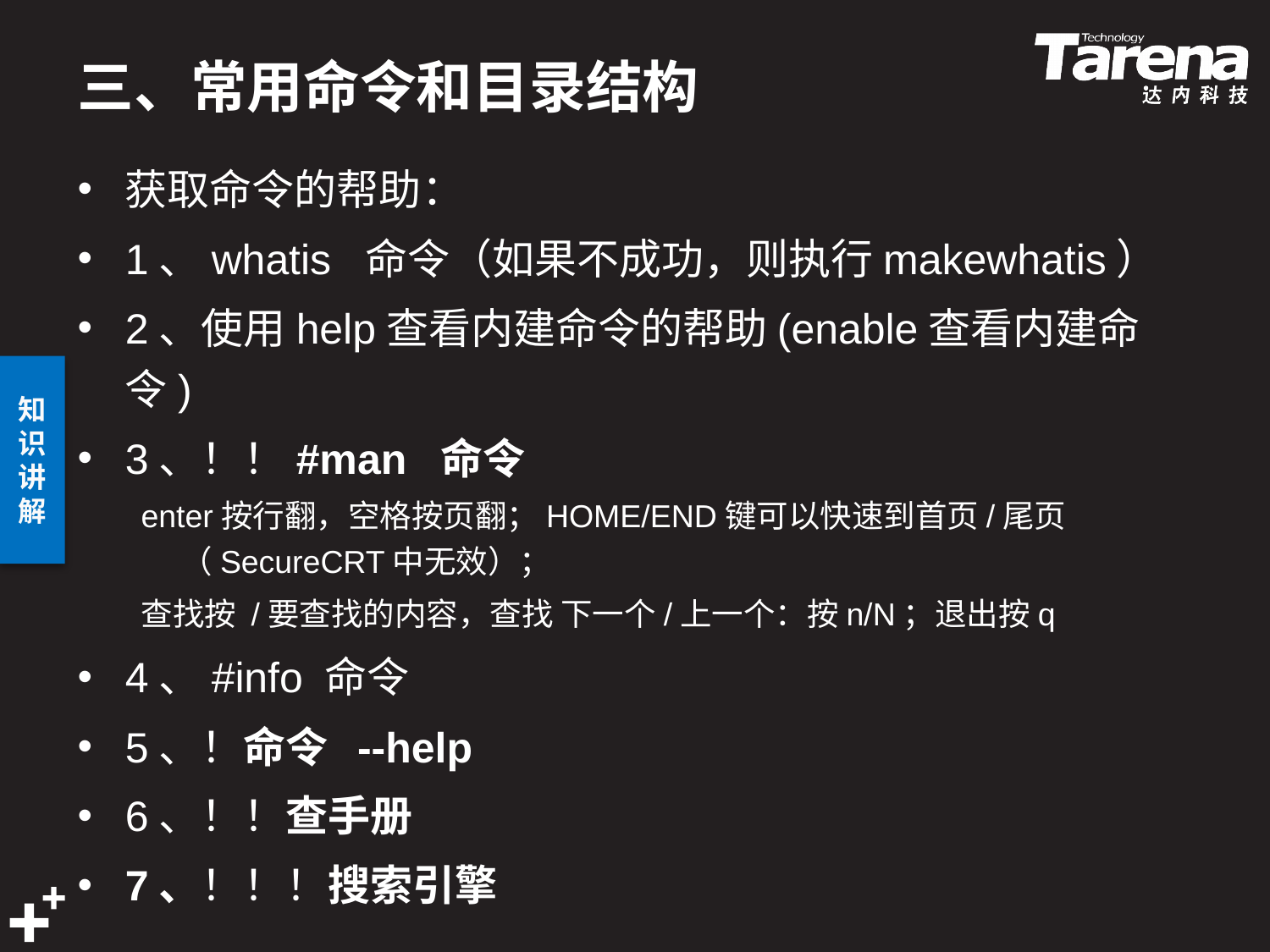

# 三、常用命令和目录结构
获取命令的帮助：
1、whatis  命令（如果不成功，则执行makewhatis）
2、使用help查看内建命令的帮助(enable查看内建命令)
3、！！#man  命令
enter按行翻，空格按页翻；HOME/END键可以快速到首页/尾页（SecureCRT中无效）；
查找按 /要查找的内容，查找 下一个/上一个：按n/N；退出按q
4、#info 命令
5、！命令  --help
6、！！查手册
7、！！！搜索引擎